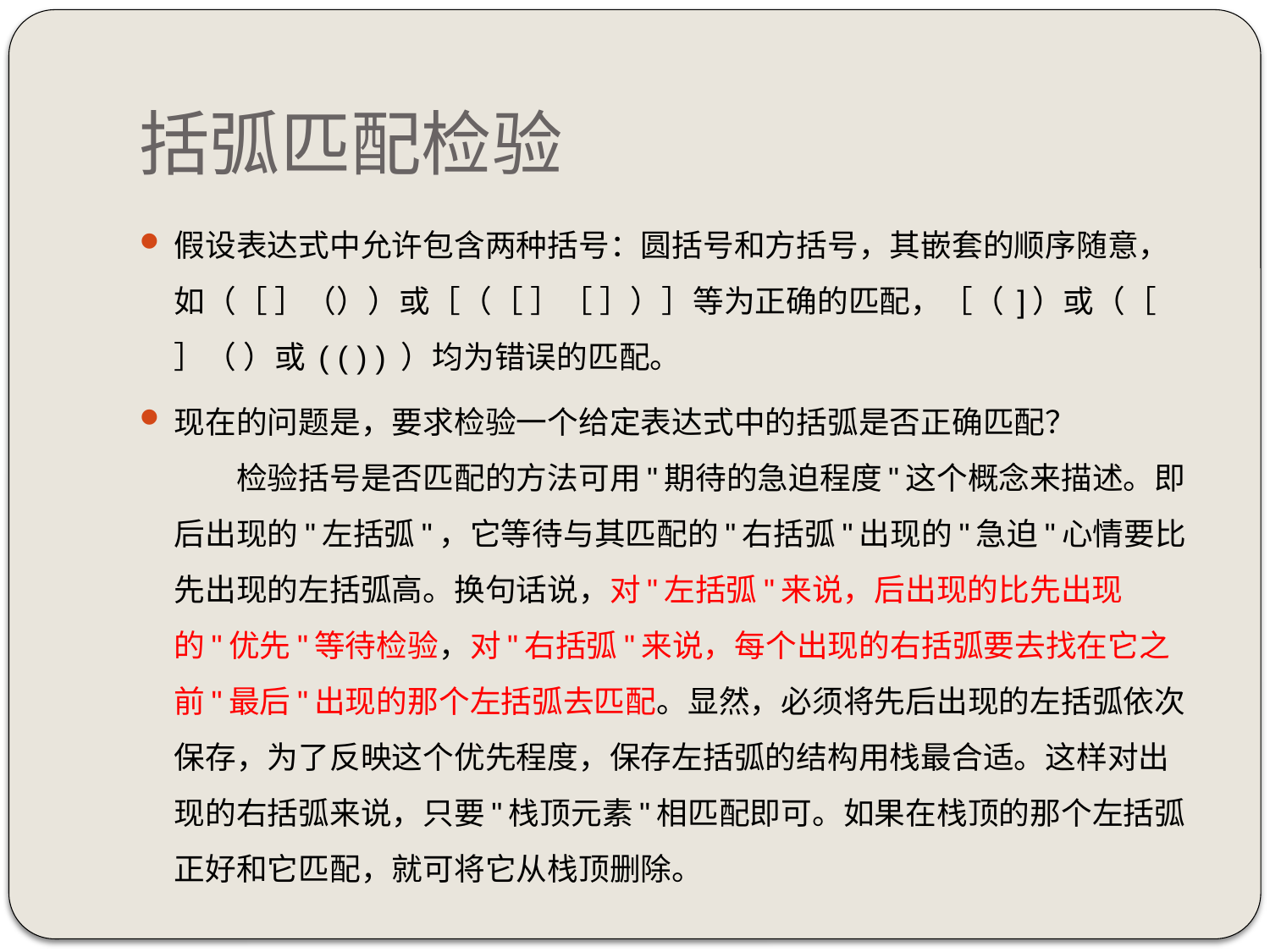

# 括弧匹配检验
假设表达式中允许包含两种括号：圆括号和方括号，其嵌套的顺序随意，如（［ ］（））或［（［ ］［ ］）］等为正确的匹配，［（ ]）或（［ ］（ ）或 ( ( ) ) ）均为错误的匹配。
现在的问题是，要求检验一个给定表达式中的括弧是否正确匹配？
　　检验括号是否匹配的方法可用"期待的急迫程度"这个概念来描述。即后出现的"左括弧"，它等待与其匹配的"右括弧"出现的"急迫"心情要比先出现的左括弧高。换句话说，对"左括弧"来说，后出现的比先出现的"优先"等待检验，对"右括弧"来说，每个出现的右括弧要去找在它之前"最后"出现的那个左括弧去匹配。显然，必须将先后出现的左括弧依次保存，为了反映这个优先程度，保存左括弧的结构用栈最合适。这样对出现的右括弧来说，只要"栈顶元素"相匹配即可。如果在栈顶的那个左括弧正好和它匹配，就可将它从栈顶删除。